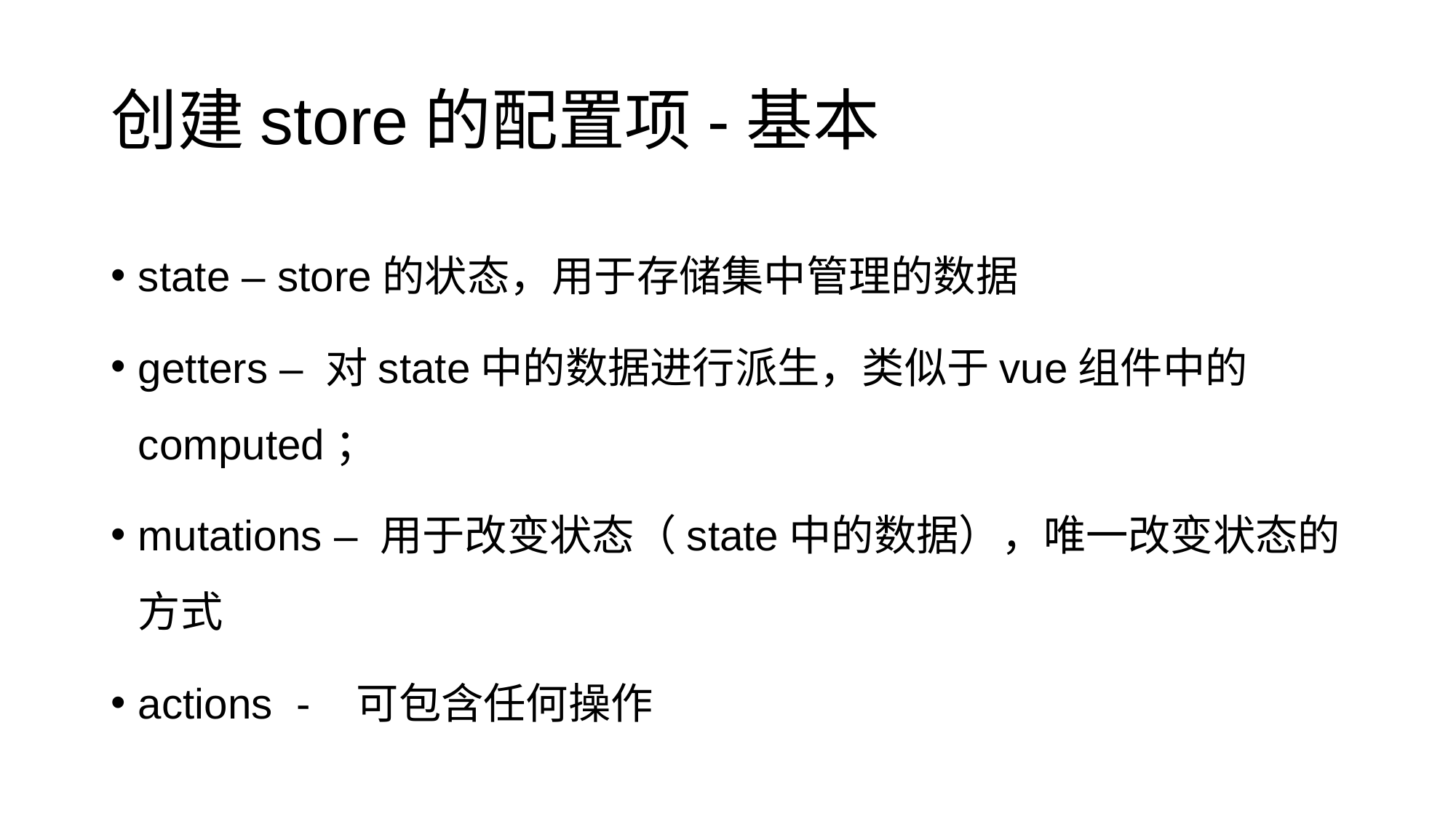

# 创建store的配置项-基本
state – store的状态，用于存储集中管理的数据
getters – 对state中的数据进行派生，类似于vue组件中的computed；
mutations – 用于改变状态（state中的数据），唯一改变状态的方式
actions  -   可包含任何操作